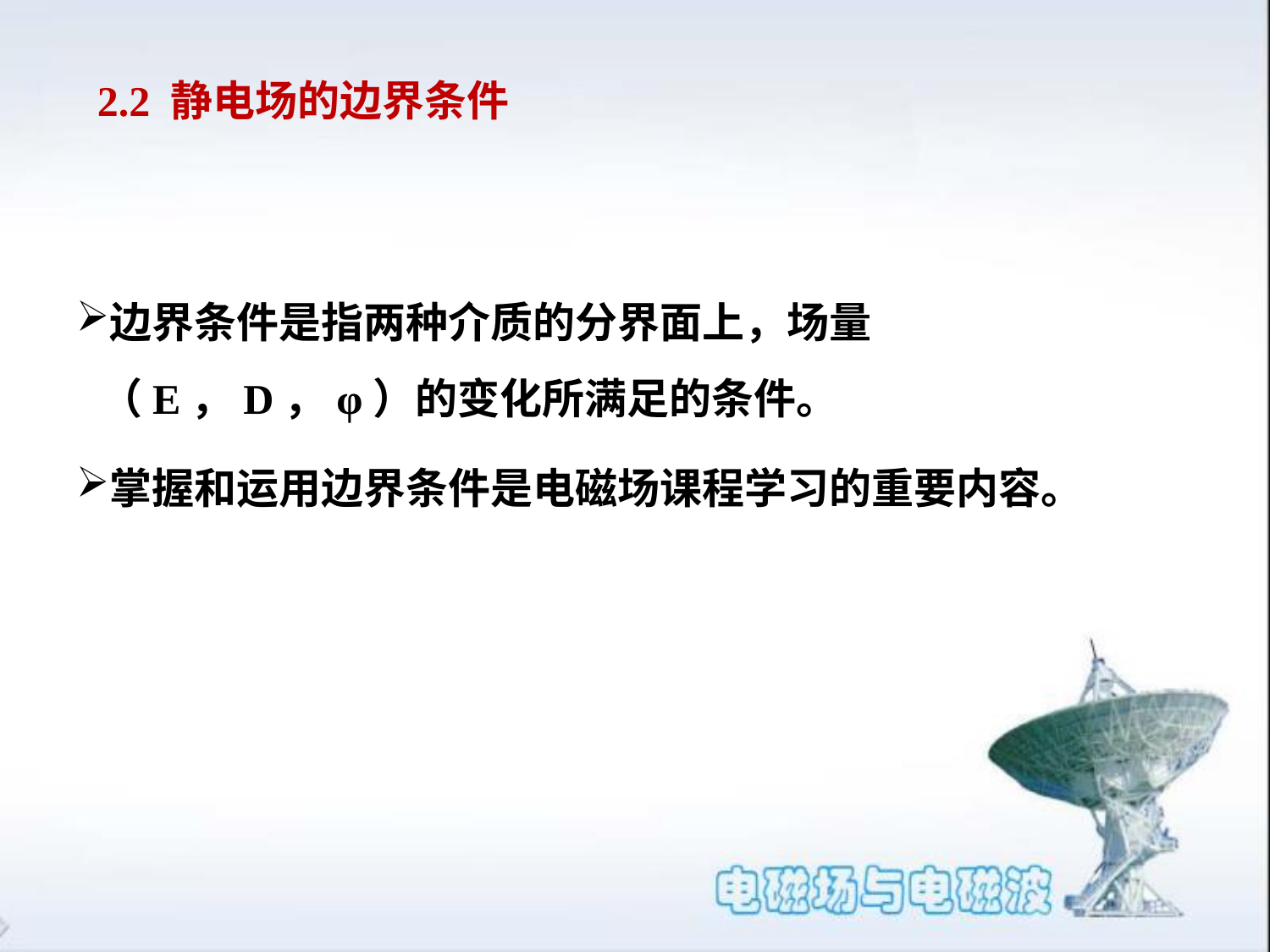

# 2.2 静电场的边界条件
边界条件是指两种介质的分界面上，场量（E，D，φ）的变化所满足的条件。
掌握和运用边界条件是电磁场课程学习的重要内容。